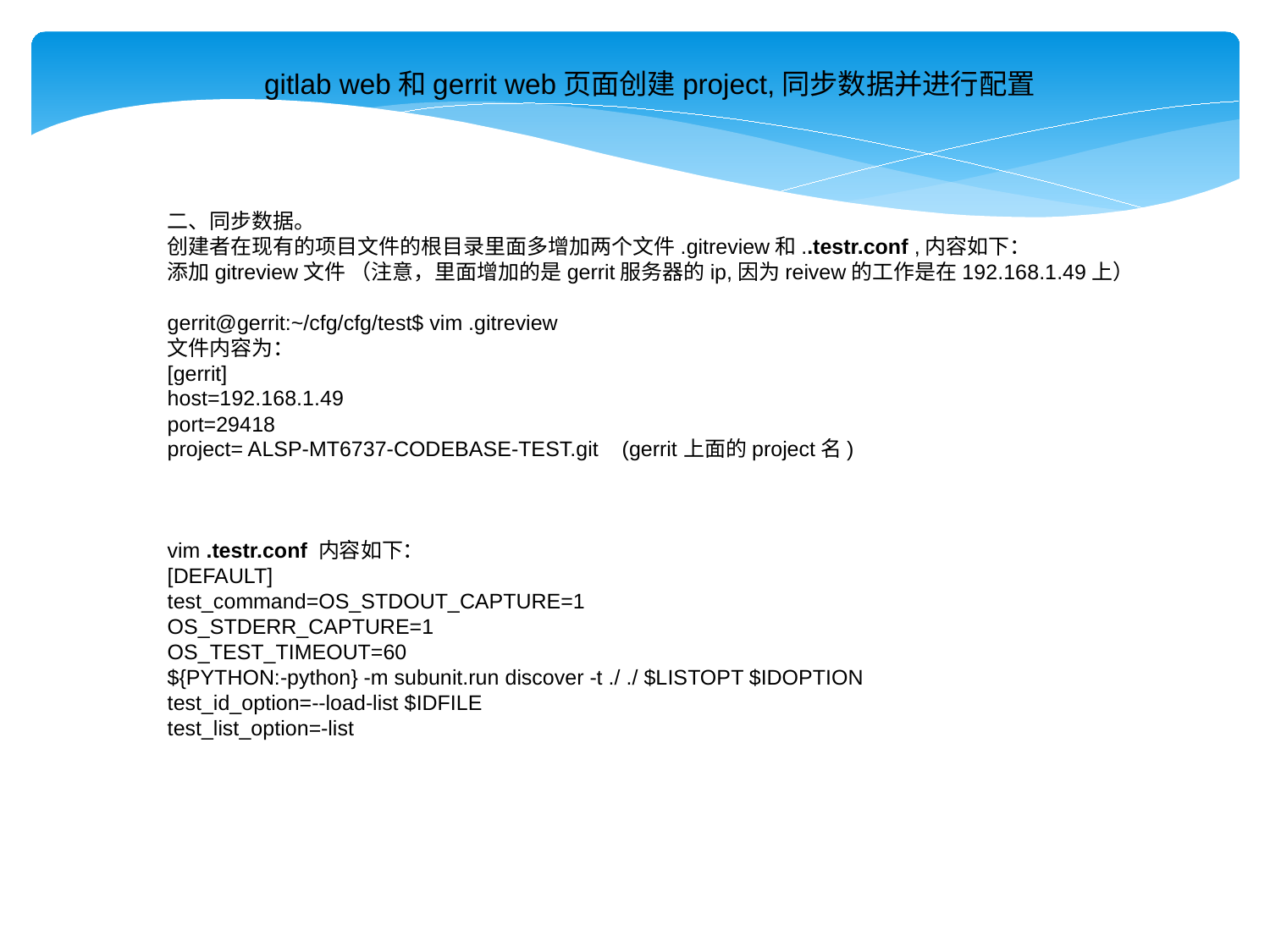

gitlab web和gerrit web页面创建project,同步数据并进行配置
二、同步数据。
创建者在现有的项目文件的根目录里面多增加两个文件.gitreview和..testr.conf ,内容如下：
添加gitreview文件 （注意，里面增加的是gerrit服务器的ip,因为reivew的工作是在192.168.1.49上）
gerrit@gerrit:~/cfg/cfg/test$ vim .gitreview
文件内容为：
[gerrit]
host=192.168.1.49
port=29418
project= ALSP-MT6737-CODEBASE-TEST.git    (gerrit上面的project名)

vim .testr.conf 内容如下：
[DEFAULT]
test_command=OS_STDOUT_CAPTURE=1
OS_STDERR_CAPTURE=1
OS_TEST_TIMEOUT=60
${PYTHON:-python} -m subunit.run discover -t ./ ./ $LISTOPT $IDOPTION
test_id_option=--load-list $IDFILE
test_list_option=-list